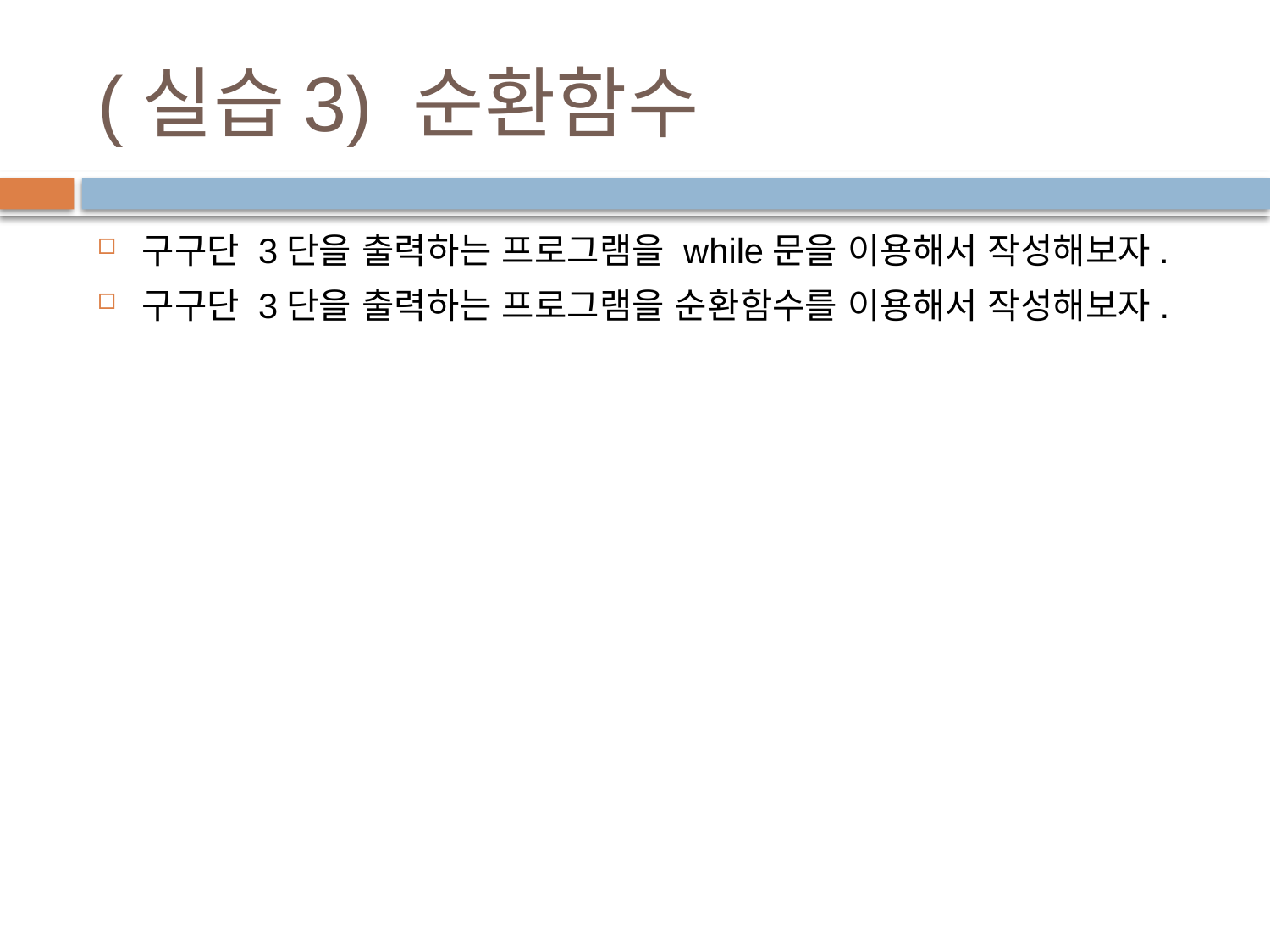

# (실습3) 순환함수
구구단 3단을 출력하는 프로그램을 while문을 이용해서 작성해보자.
구구단 3단을 출력하는 프로그램을 순환함수를 이용해서 작성해보자.